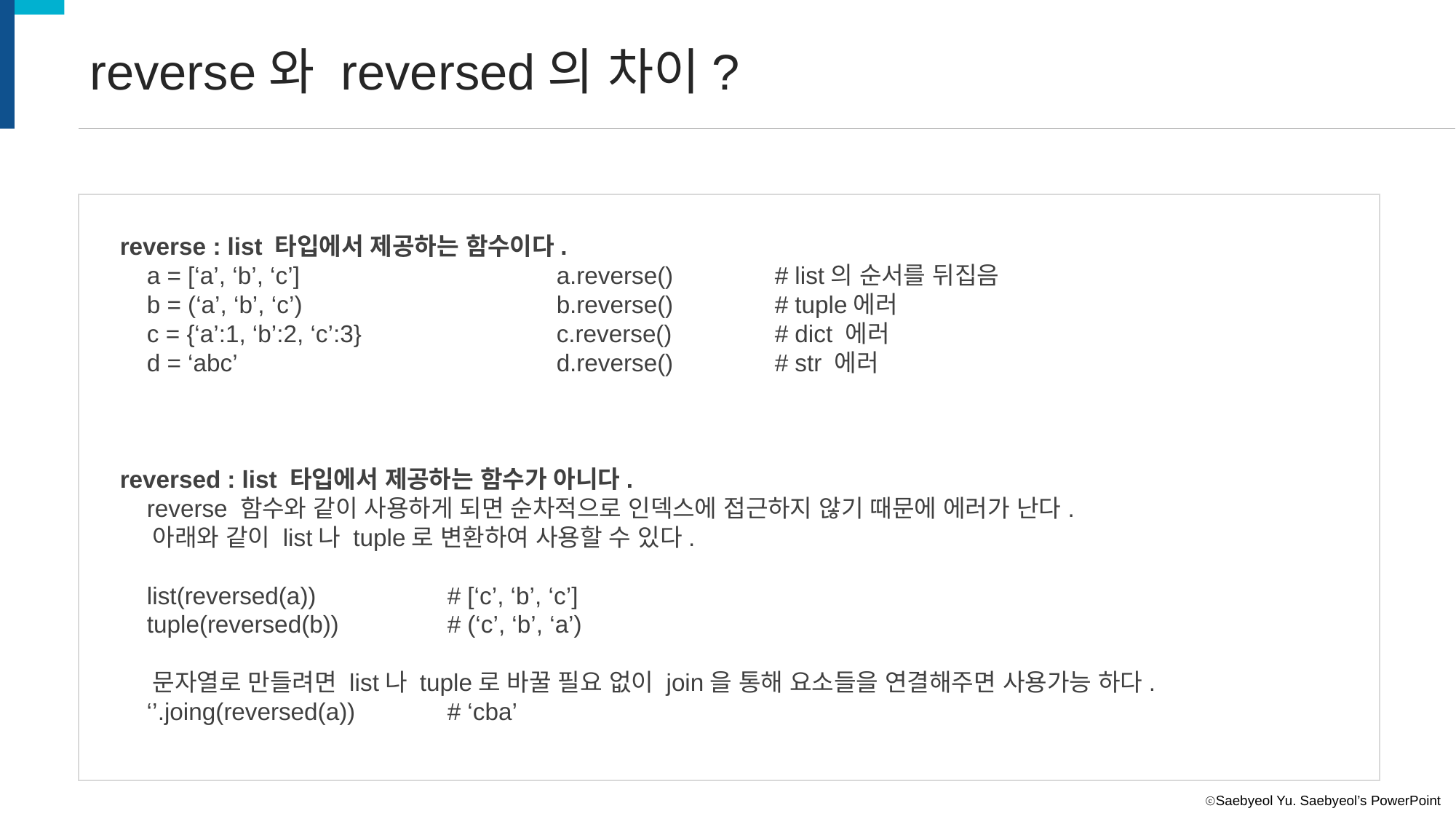

reverse와 reversed의 차이?

reverse : list 타입에서 제공하는 함수이다.
    a = [‘a’, ‘b’, ‘c’]			a.reverse()	# list의 순서를 뒤집음
    b = (‘a’, ‘b’, ‘c’)			b.reverse()	# tuple에러
    c = {‘a’:1, ‘b’:2, ‘c’:3}		c.reverse()	# dict 에러
    d = ‘abc’			d.reverse()	# str 에러

reversed : list 타입에서 제공하는 함수가 아니다.
    reverse 함수와 같이 사용하게 되면 순차적으로 인덱스에 접근하지 않기 때문에 에러가 난다.
    아래와 같이 list나 tuple로 변환하여 사용할 수 있다.

    list(reversed(a))		# [‘c’, ‘b’, ‘c’]
    tuple(reversed(b))	# (‘c’, ‘b’, ‘a’)

    문자열로 만들려면 list나 tuple로 바꿀 필요 없이 join을 통해 요소들을 연결해주면 사용가능 하다.
    ‘’.joing(reversed(a))	# ‘cba’